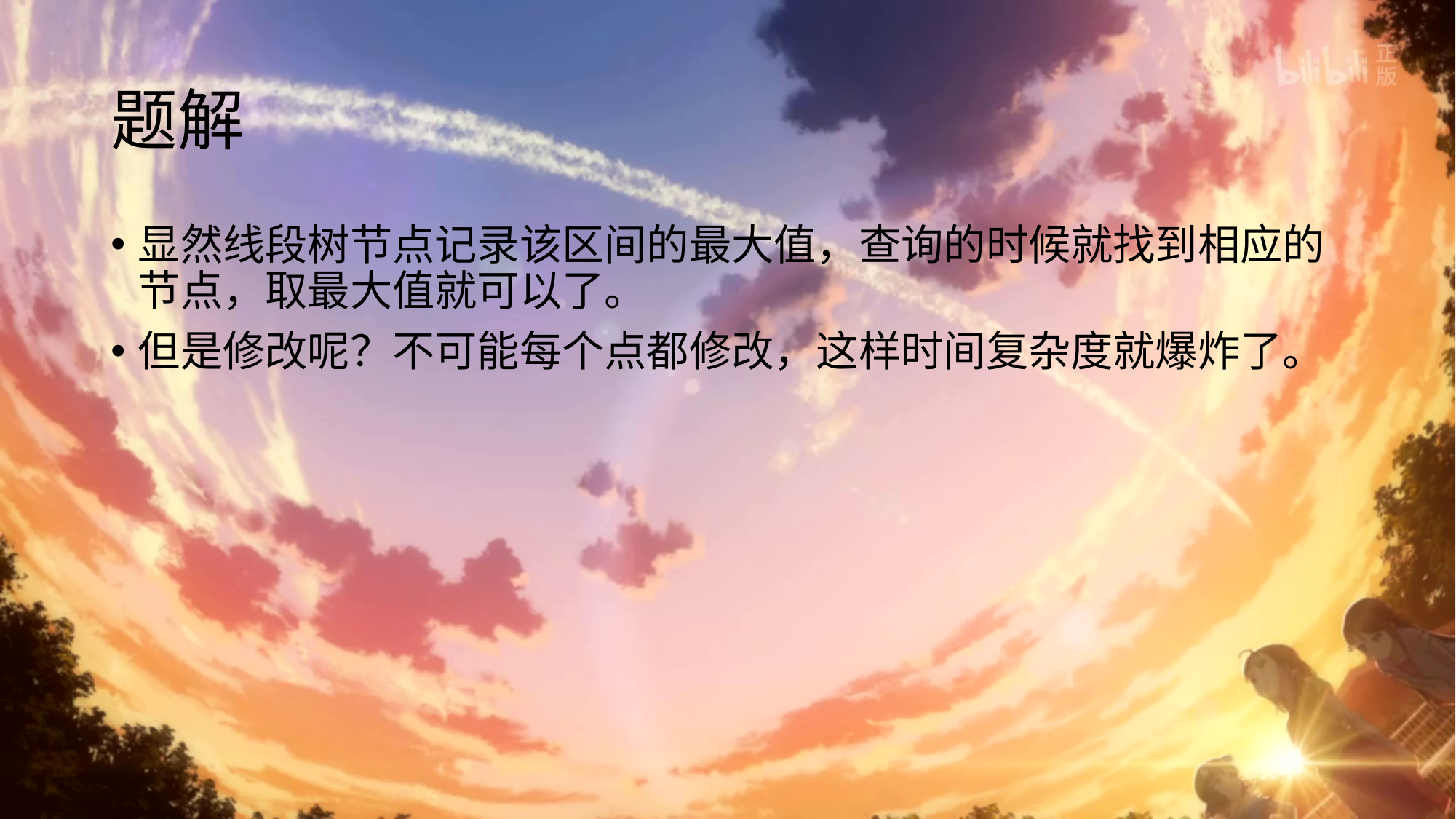

# 题解
显然线段树节点记录该区间的最大值，查询的时候就找到相应的节点，取最大值就可以了。
但是修改呢？不可能每个点都修改，这样时间复杂度就爆炸了。